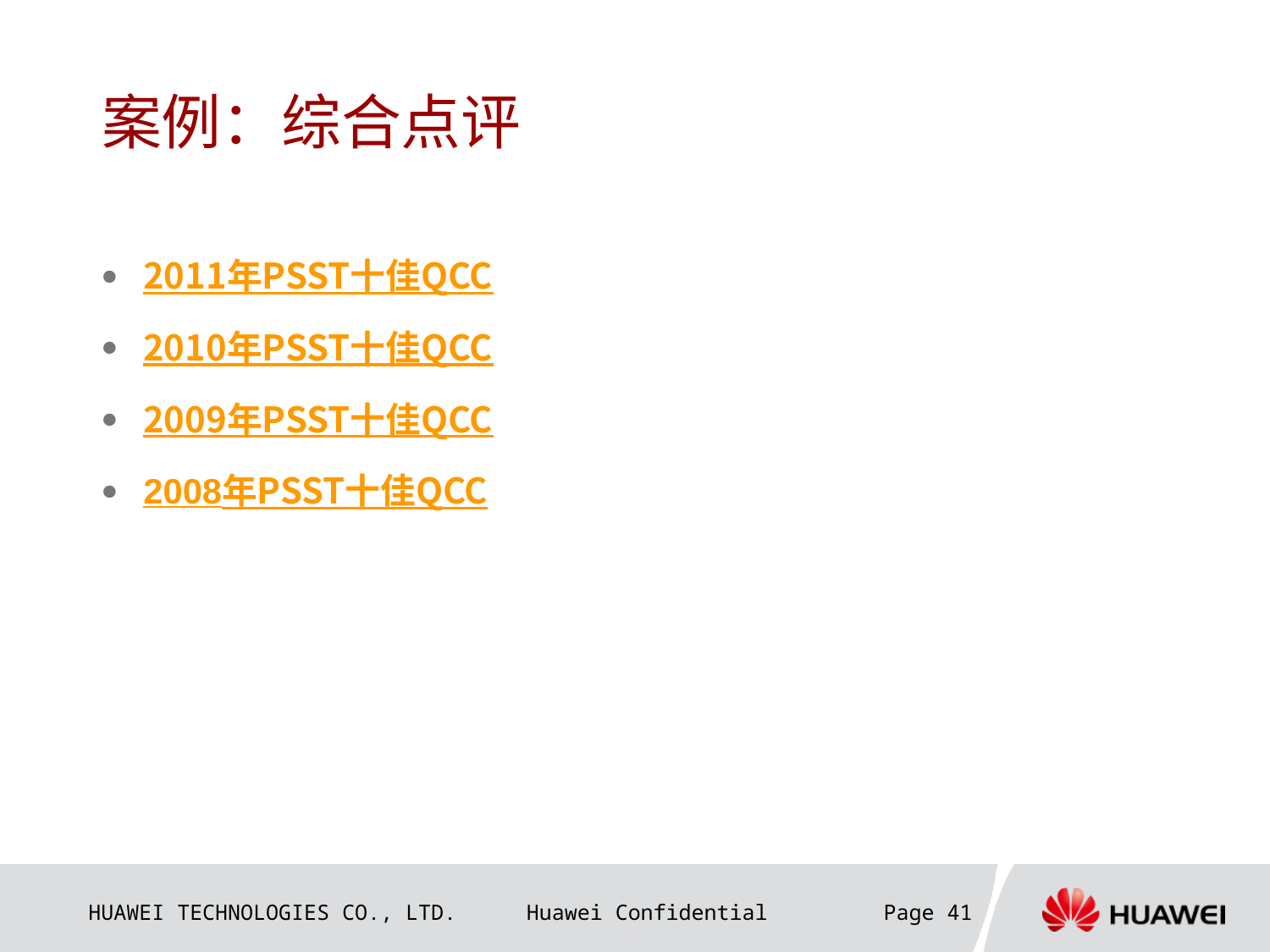

# 案例：综合点评
2011年PSST十佳QCC
2010年PSST十佳QCC
2009年PSST十佳QCC
2008年PSST十佳QCC

Page 41